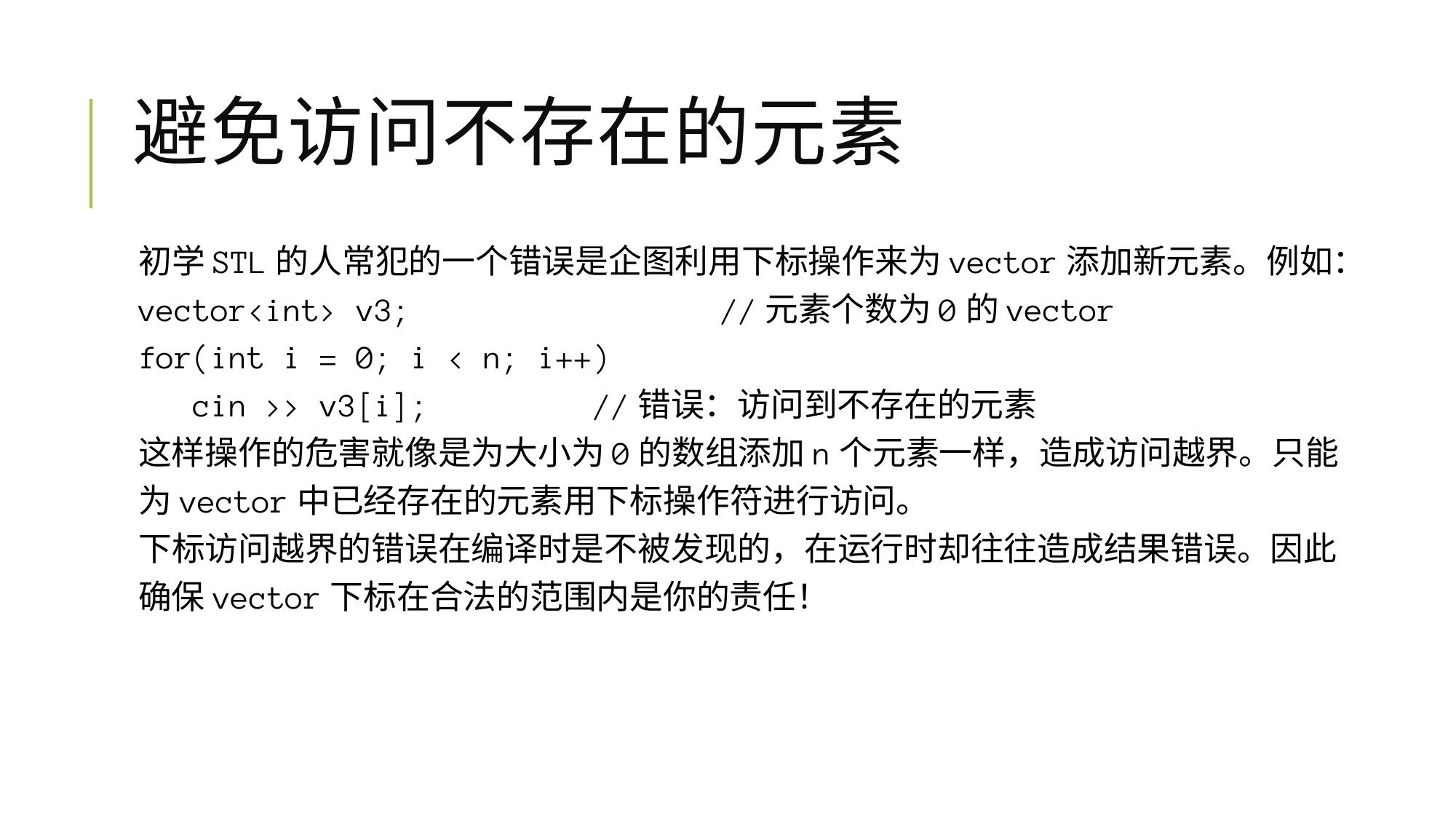

# 避免访问不存在的元素
初学STL的人常犯的一个错误是企图利用下标操作来为vector添加新元素。例如：
vector<int> v3;         	  //元素个数为0的vector
for(int i = 0; i < n; i++)
   cin >> v3[i];		 //错误：访问到不存在的元素
这样操作的危害就像是为大小为0的数组添加n个元素一样，造成访问越界。只能为vector中已经存在的元素用下标操作符进行访问。
下标访问越界的错误在编译时是不被发现的，在运行时却往往造成结果错误。因此确保vector下标在合法的范围内是你的责任！